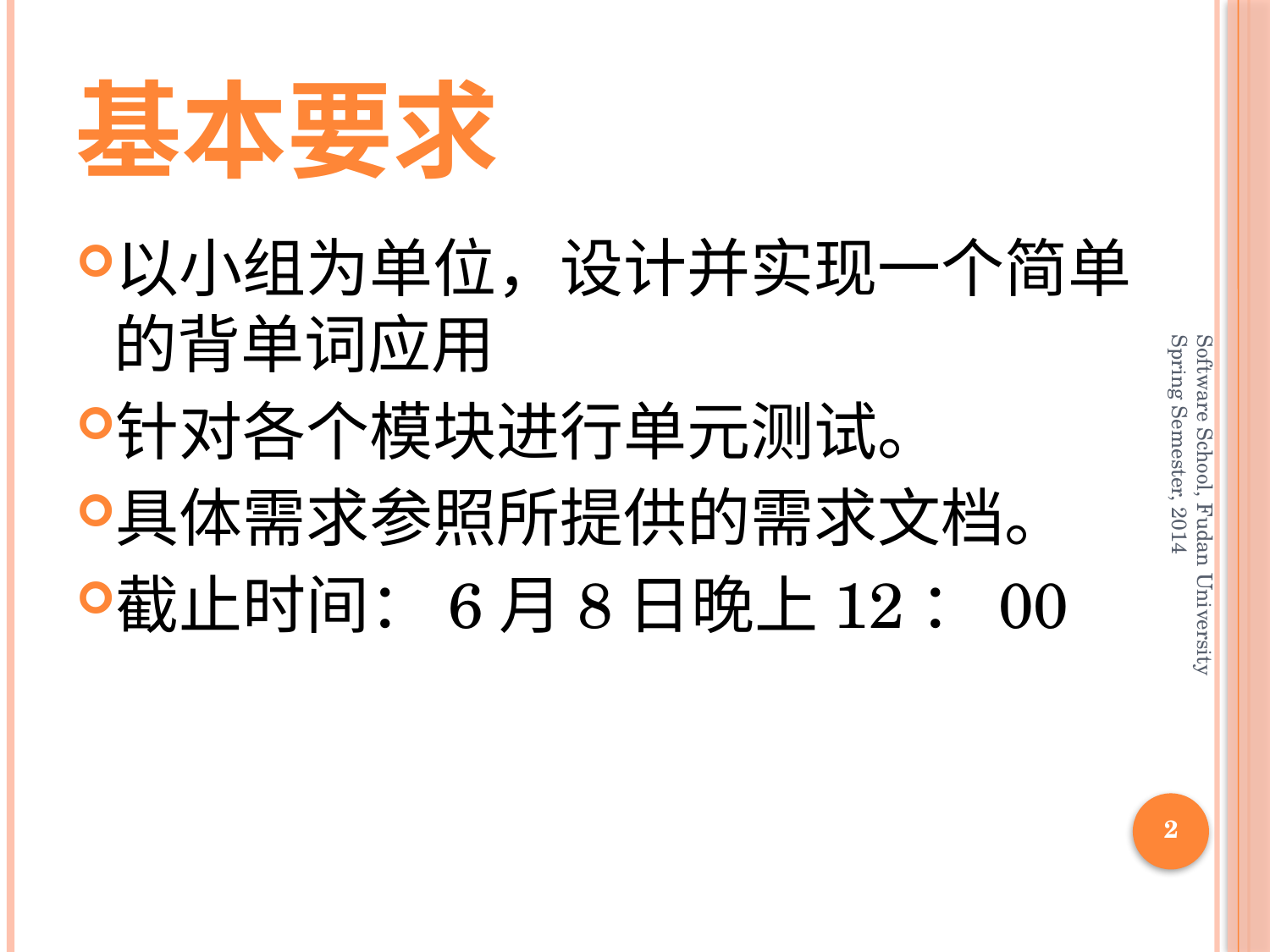

# 基本要求
以小组为单位，设计并实现一个简单的背单词应用
针对各个模块进行单元测试。
具体需求参照所提供的需求文档。
截止时间：6月8日晚上12：00
Software School, Fudan University              Spring Semester, 2014
2